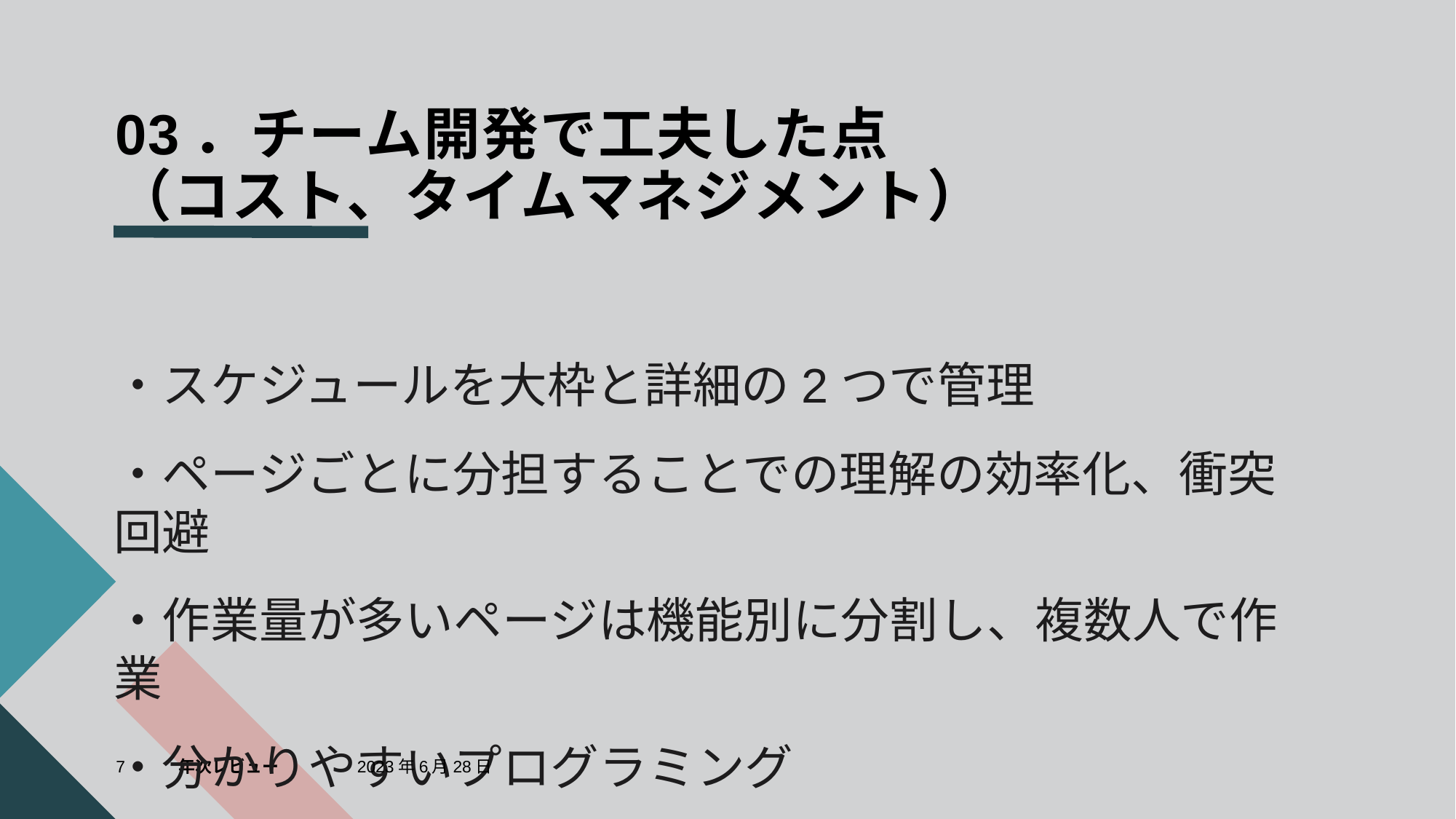

# 03．チーム開発で工夫した点 （コスト、タイムマネジメント）

・スケジュールを大枠と詳細の2つで管理
・ページごとに分担することでの理解の効率化、衝突回避
・作業量が多いページは機能別に分割し、複数人で作業
・分かりやすいプログラミング

7
年次レビュー
2023年6月28日